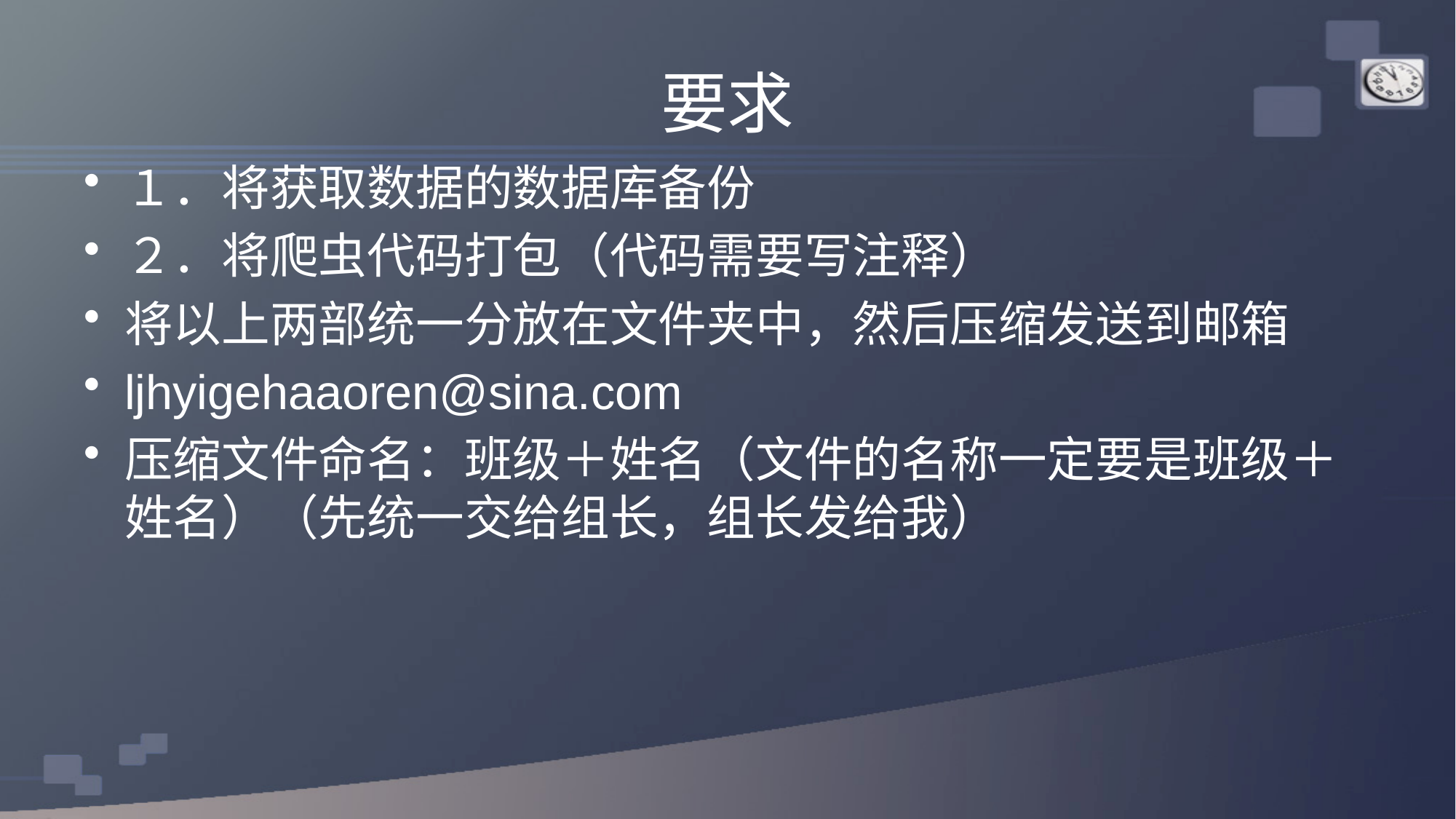

# 要求
１．将获取数据的数据库备份
２．将爬虫代码打包（代码需要写注释）
将以上两部统一分放在文件夹中，然后压缩发送到邮箱
ljhyigehaaoren@sina.com
压缩文件命名：班级＋姓名（文件的名称一定要是班级＋姓名）（先统一交给组长，组长发给我）